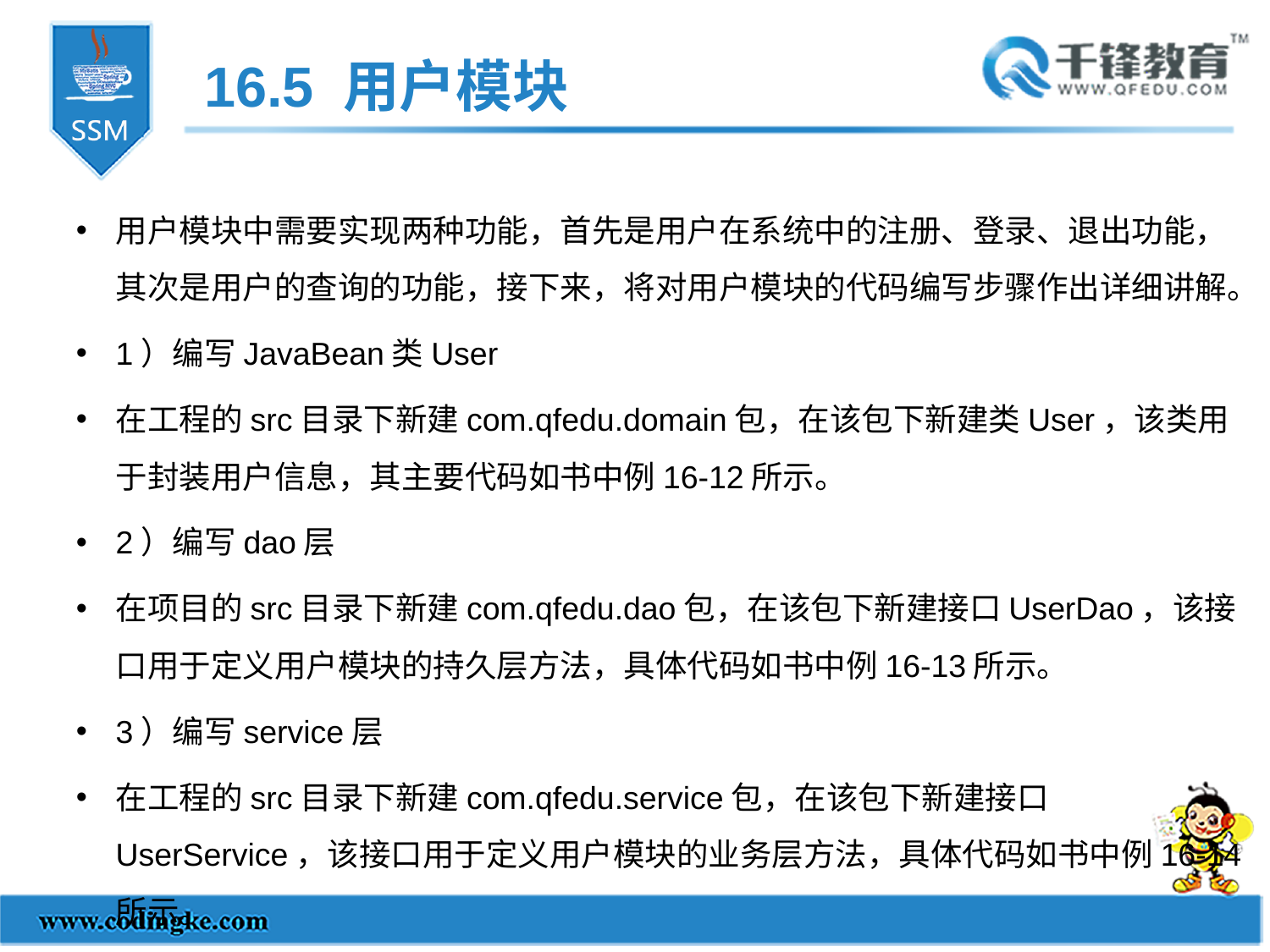

16.5 用户模块
用户模块中需要实现两种功能，首先是用户在系统中的注册、登录、退出功能，其次是用户的查询的功能，接下来，将对用户模块的代码编写步骤作出详细讲解。
1）编写JavaBean类User
在工程的src目录下新建com.qfedu.domain包，在该包下新建类User，该类用于封装用户信息，其主要代码如书中例16-12所示。
2）编写dao层
在项目的src目录下新建com.qfedu.dao包，在该包下新建接口UserDao，该接口用于定义用户模块的持久层方法，具体代码如书中例16-13所示。
3）编写service层
在工程的src目录下新建com.qfedu.service包，在该包下新建接口UserService，该接口用于定义用户模块的业务层方法，具体代码如书中例16-14所示。